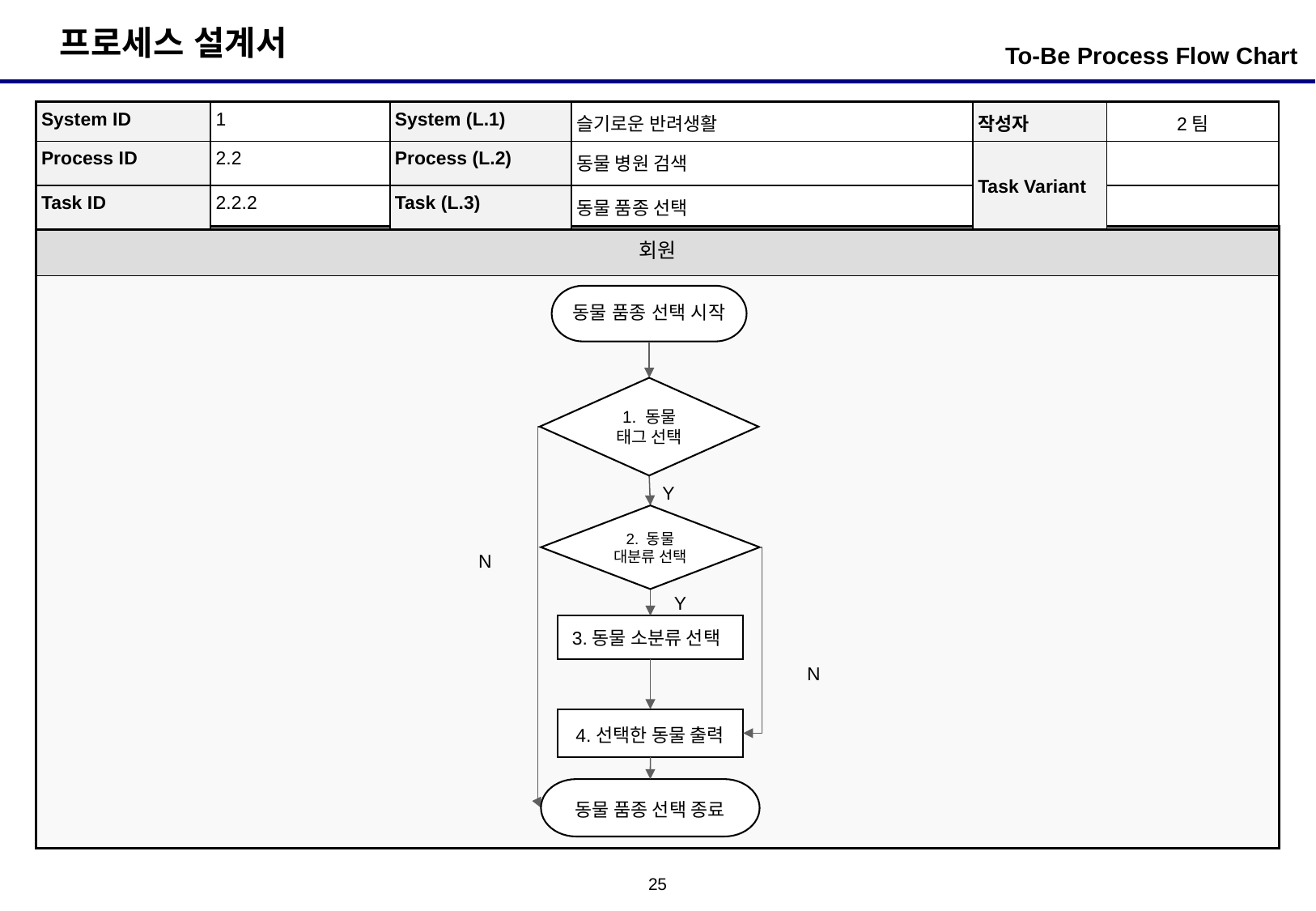

To-Be Process Flow Chart
| System ID | 1 | System (L.1) | 슬기로운 반려생활 | 작성자 | 2팀 |
| --- | --- | --- | --- | --- | --- |
| Process ID | 2.2 | Process (L.2) | 동물 병원 검색 | Task Variant |  |
| Task ID | 2.2.2 | Task (L.3) | 동물 품종 선택 |  |  |
| 회원 |
| --- |
|  |
동물 품종 선택 시작
1. 동물 태그 선택
Y
2. 동물 대분류 선택
N
Y
3.동물 소분류 선택
N
4.선택한 동물 출력
동물 품종 선택 종료